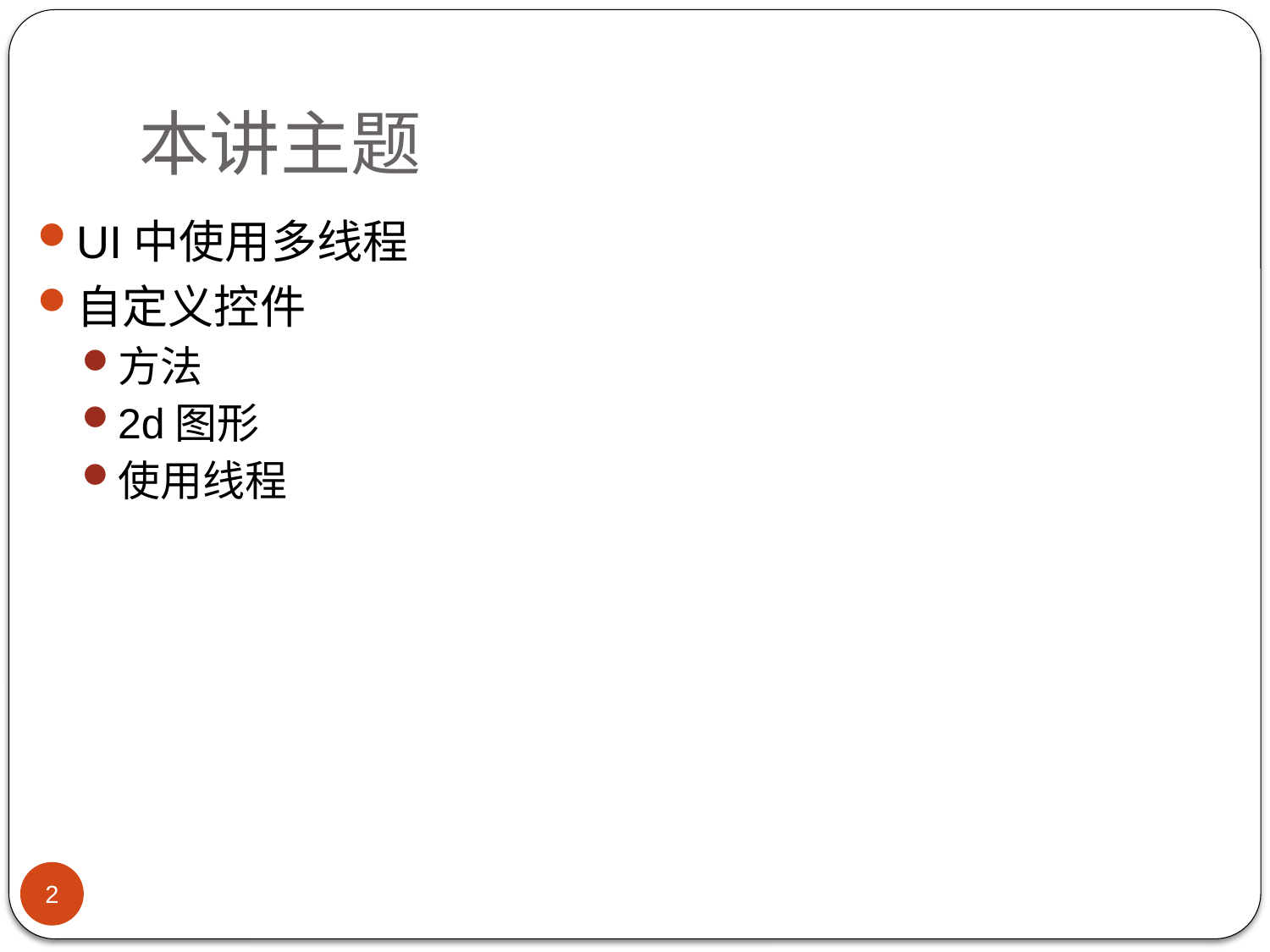

# 本讲主题
UI中使用多线程
自定义控件
方法
2d图形
使用线程

2